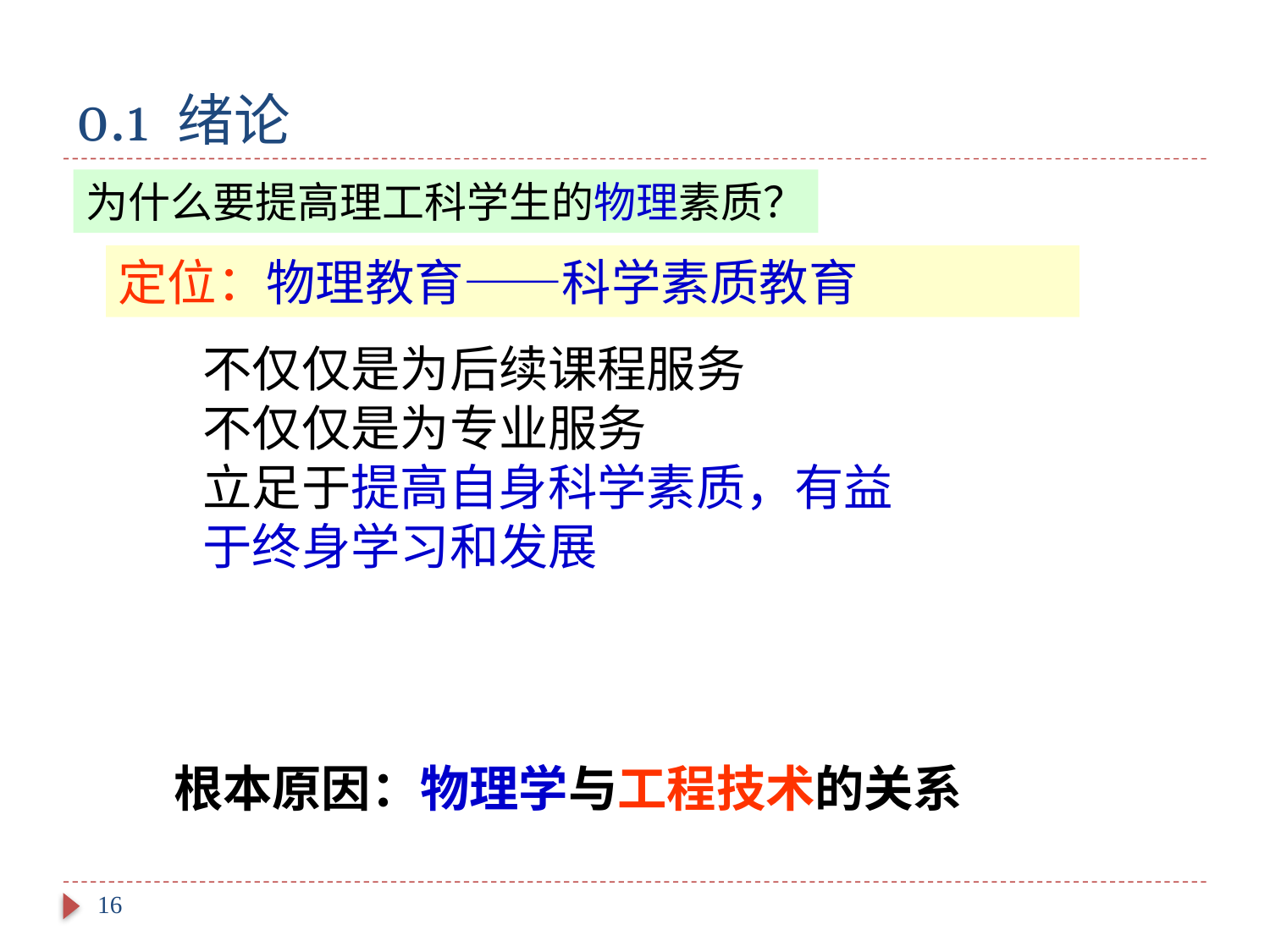

# 0.1 绪论
为什么要提高理工科学生的物理素质？
定位：物理教育——科学素质教育
不仅仅是为后续课程服务
不仅仅是为专业服务
立足于提高自身科学素质，有益于终身学习和发展
根本原因：物理学与工程技术的关系
16